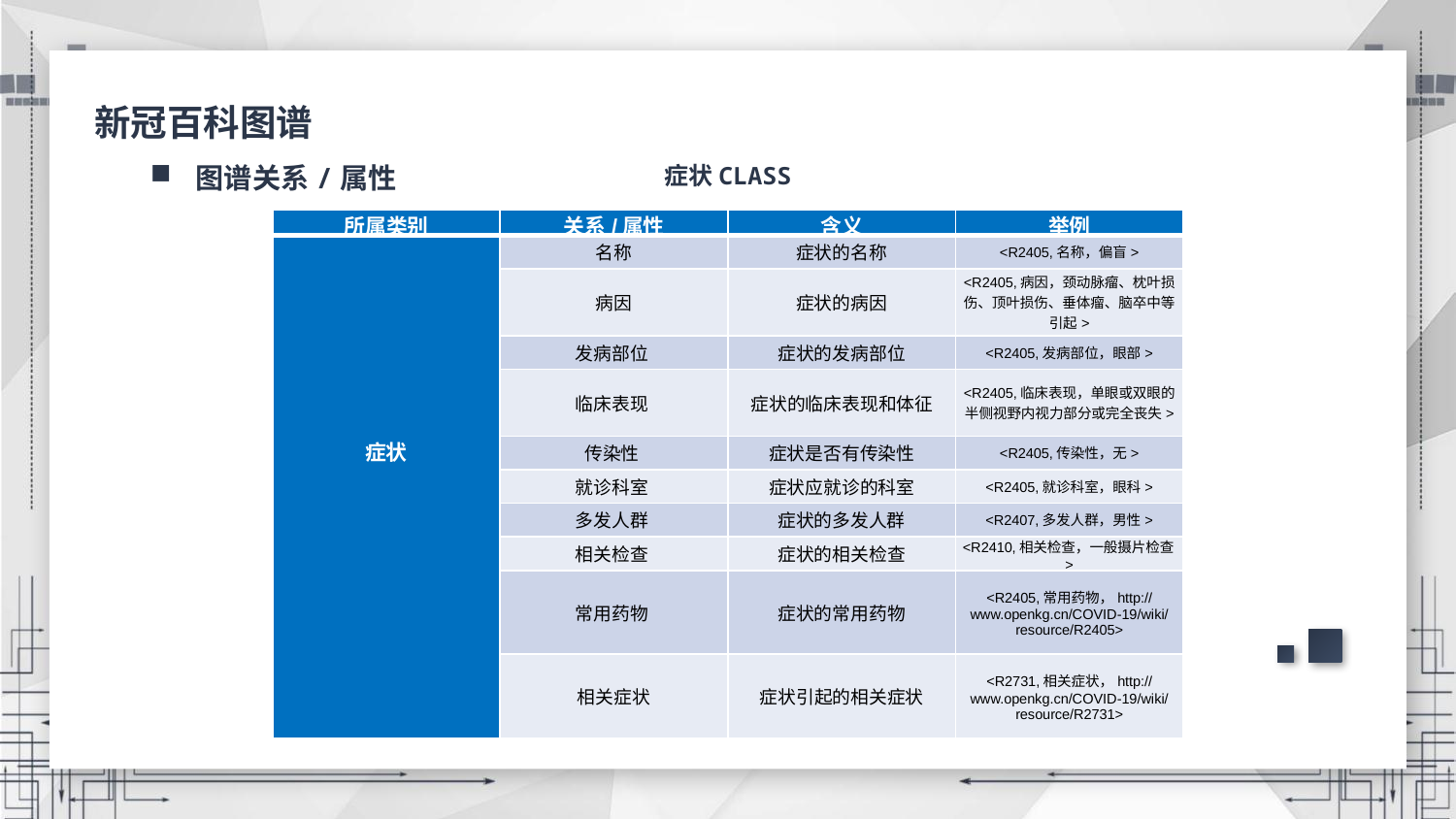

新冠百科图谱
图谱关系/属性
症状CLASS
| 所属类别 | 关系/属性 | 含义 | 举例 |
| --- | --- | --- | --- |
| 症状 | 名称 | 症状的名称 | <R2405,名称，偏盲> |
|  | 病因 | 症状的病因 | <R2405,病因，颈动脉瘤、枕叶损伤、顶叶损伤、垂体瘤、脑卒中等引起> |
|  | 发病部位 | 症状的发病部位 | <R2405,发病部位，眼部> |
|  | 临床表现 | 症状的临床表现和体征 | <R2405,临床表现，单眼或双眼的半侧视野内视力部分或完全丧失> |
|  | 传染性 | 症状是否有传染性 | <R2405,传染性，无> |
|  | 就诊科室 | 症状应就诊的科室 | <R2405,就诊科室，眼科> |
|  | 多发人群 | 症状的多发人群 | <R2407,多发人群，男性> |
|  | 相关检查 | 症状的相关检查 | <R2410,相关检查，一般摄片检查> |
|  | 常用药物 | 症状的常用药物 | <R2405,常用药物，http://www.openkg.cn/COVID-19/wiki/resource/R2405> |
|  | 相关症状 | 症状引起的相关症状 | <R2731,相关症状，http://www.openkg.cn/COVID-19/wiki/resource/R2731> |